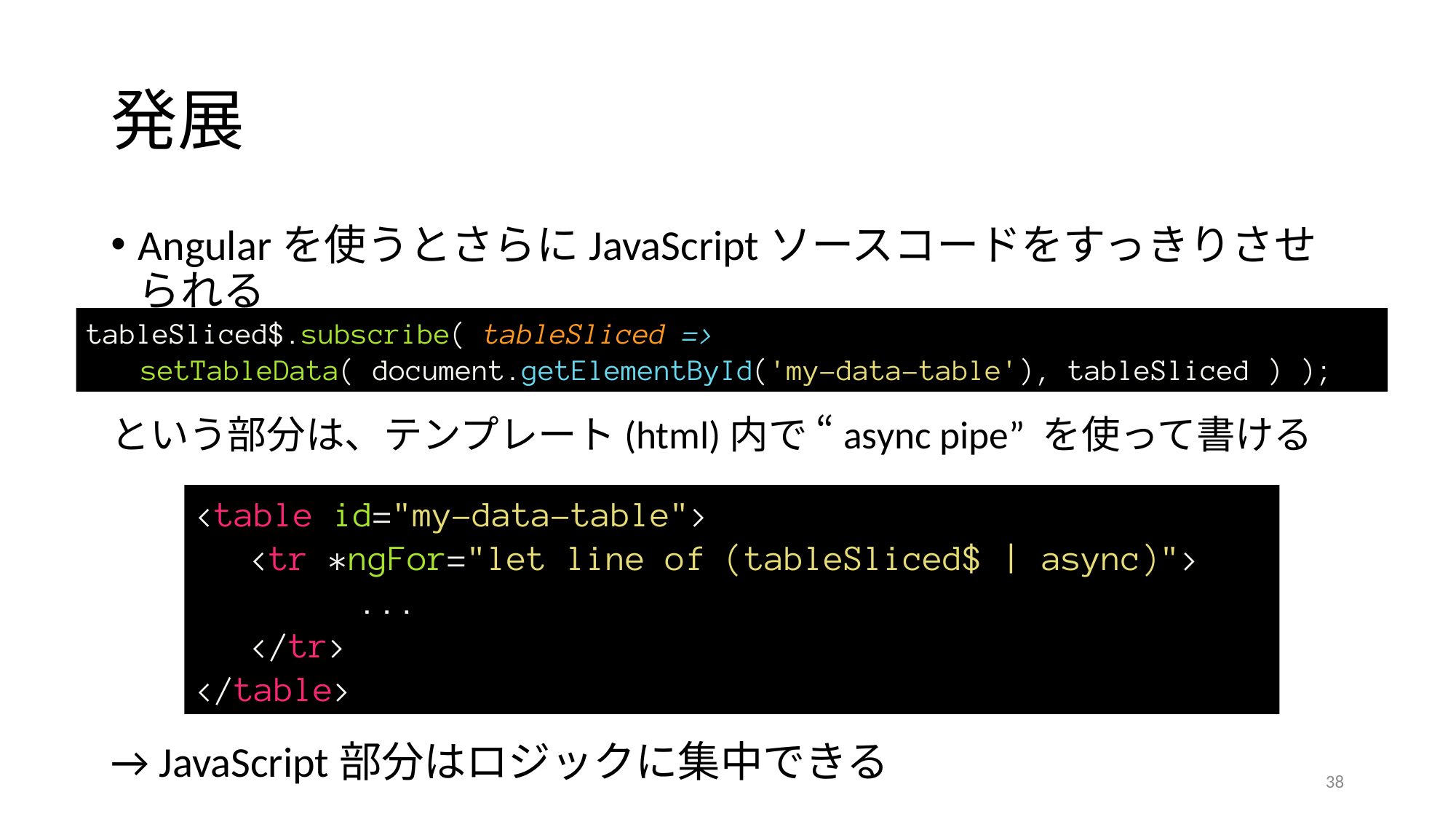

# 発展
Angularを使うとさらにJavaScriptソースコードをすっきりさせられる
tableSliced$.subscribe( tableSliced =>
setTableData( document.getElementById('my-data-table'), tableSliced ) );
という部分は、テンプレート(html)内で “async pipe” を使って書ける
<table id="my-data-table">
<tr *ngFor="let line of (tableSliced$ | async)">
	...
</tr>
</table>
→ JavaScript部分はロジックに集中できる
38